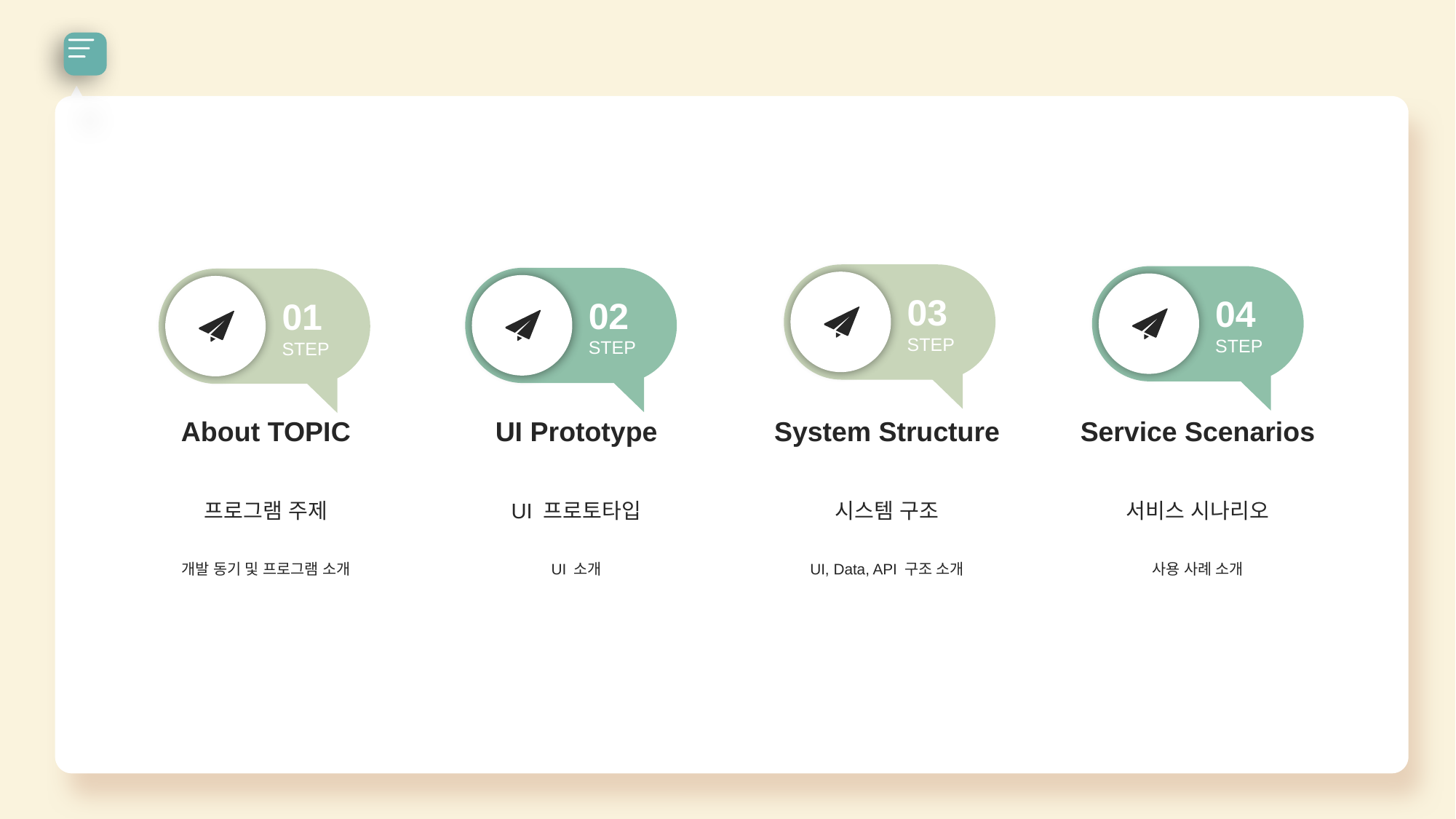

| About TOPIC 프로그램 주제 개발 동기 및 프로그램 소개 | UI Prototype UI 프로토타입 UI 소개 | System Structure 시스템 구조 UI, Data, API 구조 소개 | Service Scenarios 서비스 시나리오 사용 사례 소개 |
| --- | --- | --- | --- |
03
STEP

04
STEP

02
STEP

01
STEP